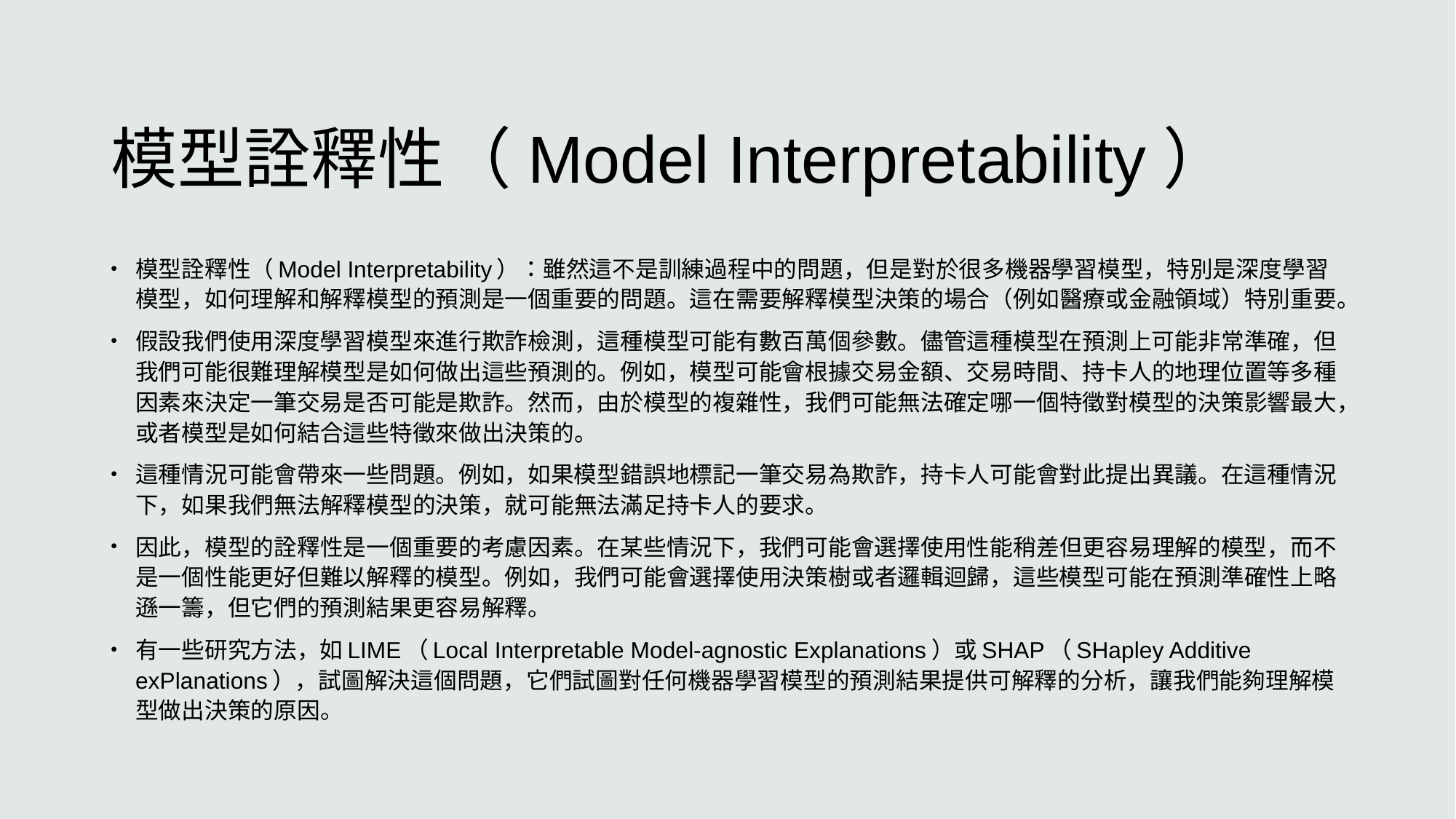

# 模型詮釋性（Model Interpretability）
模型詮釋性（Model Interpretability）：雖然這不是訓練過程中的問題，但是對於很多機器學習模型，特別是深度學習模型，如何理解和解釋模型的預測是一個重要的問題。這在需要解釋模型決策的場合（例如醫療或金融領域）特別重要。
假設我們使用深度學習模型來進行欺詐檢測，這種模型可能有數百萬個參數。儘管這種模型在預測上可能非常準確，但我們可能很難理解模型是如何做出這些預測的。例如，模型可能會根據交易金額、交易時間、持卡人的地理位置等多種因素來決定一筆交易是否可能是欺詐。然而，由於模型的複雜性，我們可能無法確定哪一個特徵對模型的決策影響最大，或者模型是如何結合這些特徵來做出決策的。
這種情況可能會帶來一些問題。例如，如果模型錯誤地標記一筆交易為欺詐，持卡人可能會對此提出異議。在這種情況下，如果我們無法解釋模型的決策，就可能無法滿足持卡人的要求。
因此，模型的詮釋性是一個重要的考慮因素。在某些情況下，我們可能會選擇使用性能稍差但更容易理解的模型，而不是一個性能更好但難以解釋的模型。例如，我們可能會選擇使用決策樹或者邏輯迴歸，這些模型可能在預測準確性上略遜一籌，但它們的預測結果更容易解釋。
有一些研究方法，如LIME（Local Interpretable Model-agnostic Explanations）或SHAP（SHapley Additive exPlanations），試圖解決這個問題，它們試圖對任何機器學習模型的預測結果提供可解釋的分析，讓我們能夠理解模型做出決策的原因。